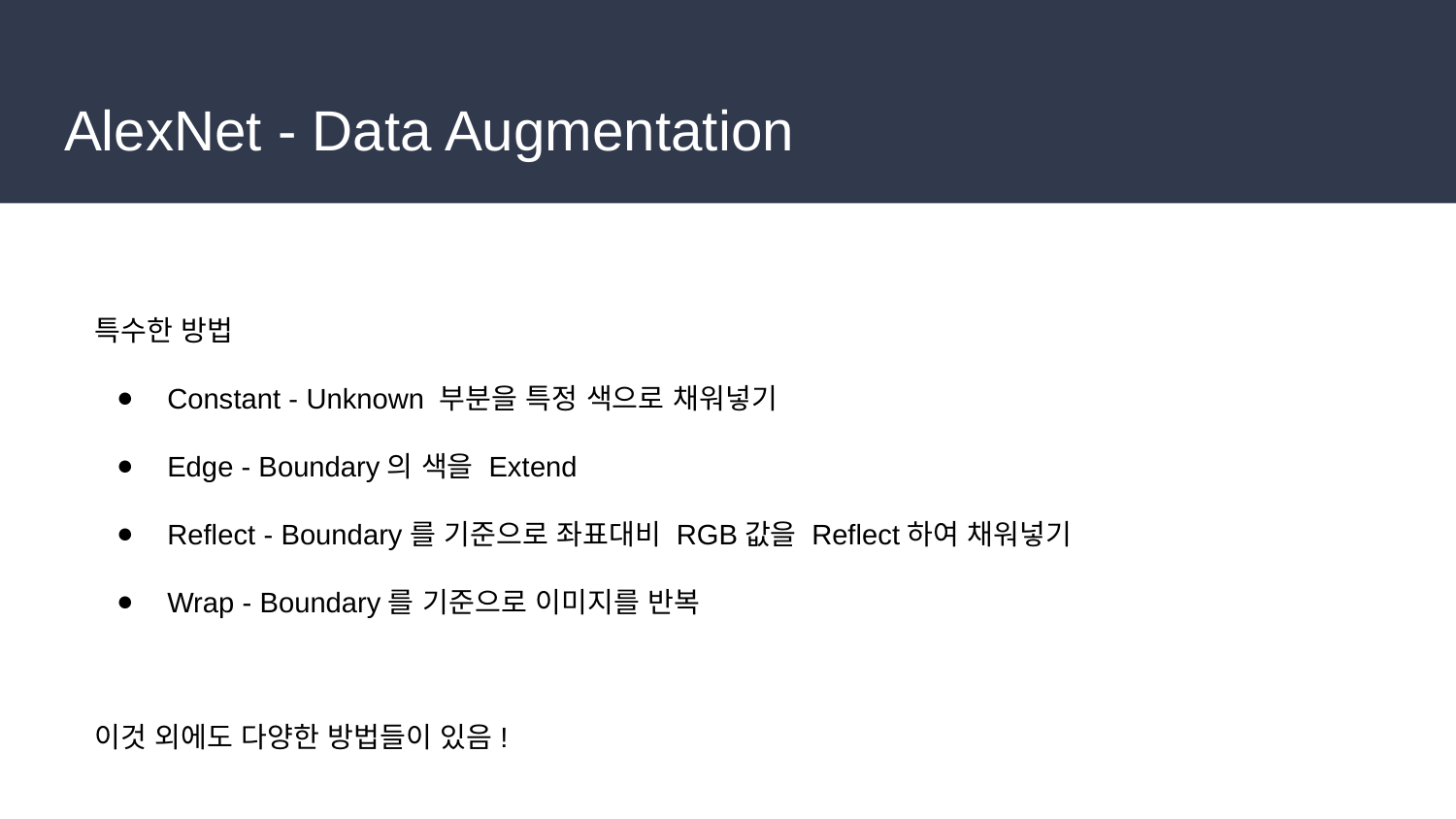

# AlexNet - Data Augmentation
특수한 방법
Constant - Unknown 부분을 특정 색으로 채워넣기
Edge - Boundary의 색을 Extend
Reflect - Boundary를 기준으로 좌표대비 RGB값을 Reflect하여 채워넣기
Wrap - Boundary를 기준으로 이미지를 반복

이것 외에도 다양한 방법들이 있음!